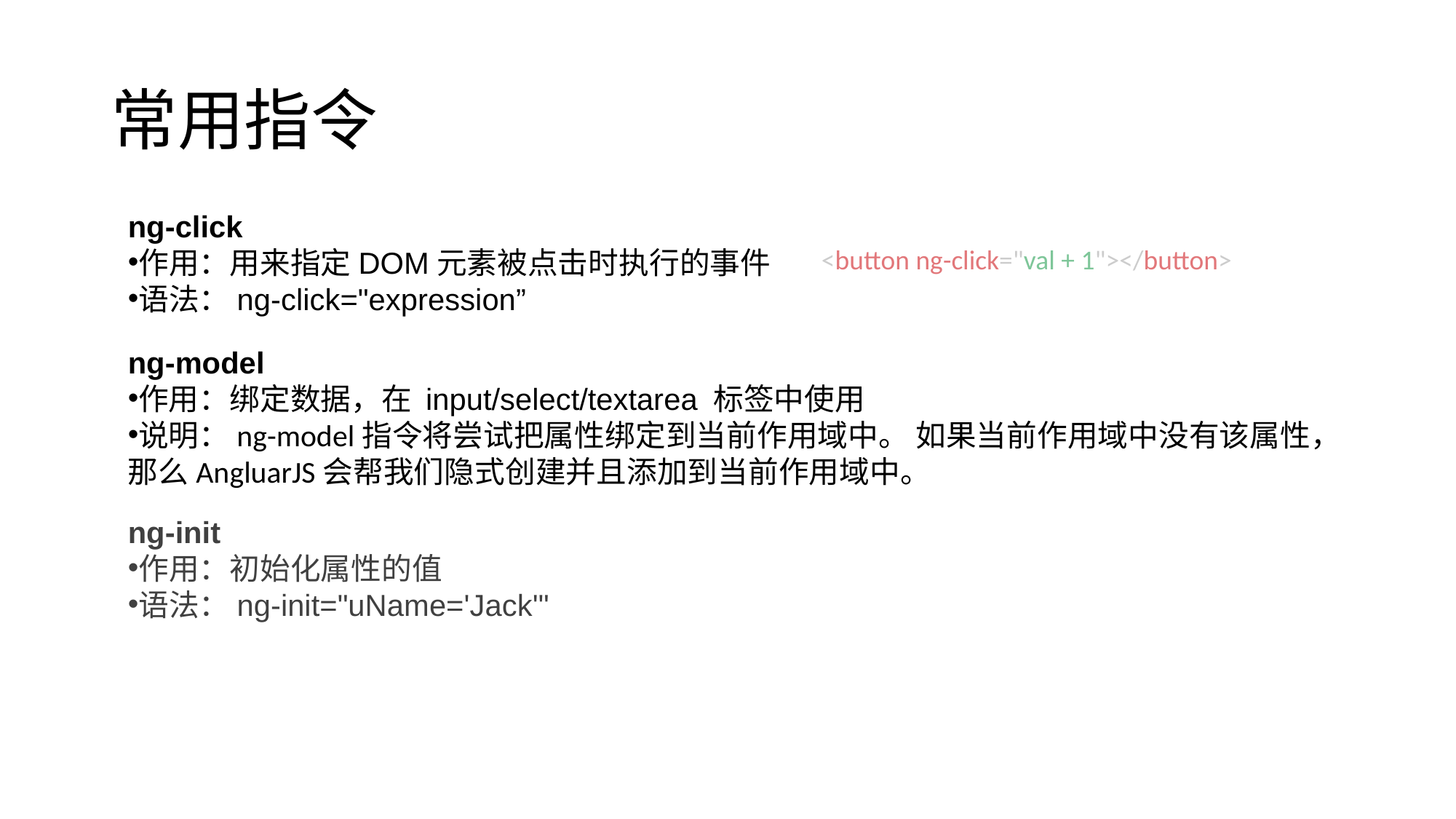

# 常用指令
ng-click
作用：用来指定DOM元素被点击时执行的事件
语法：ng-click="expression”

<button ng-click="val + 1"></button>
ng-model
作用：绑定数据，在 input/select/textarea 标签中使用
说明：ng-model指令将尝试把属性绑定到当前作用域中。 如果当前作用域中没有该属性，那么AngluarJS会帮我们隐式创建并且添加到当前作用域中。
ng-init
作用：初始化属性的值
语法：ng-init="uName='Jack'"